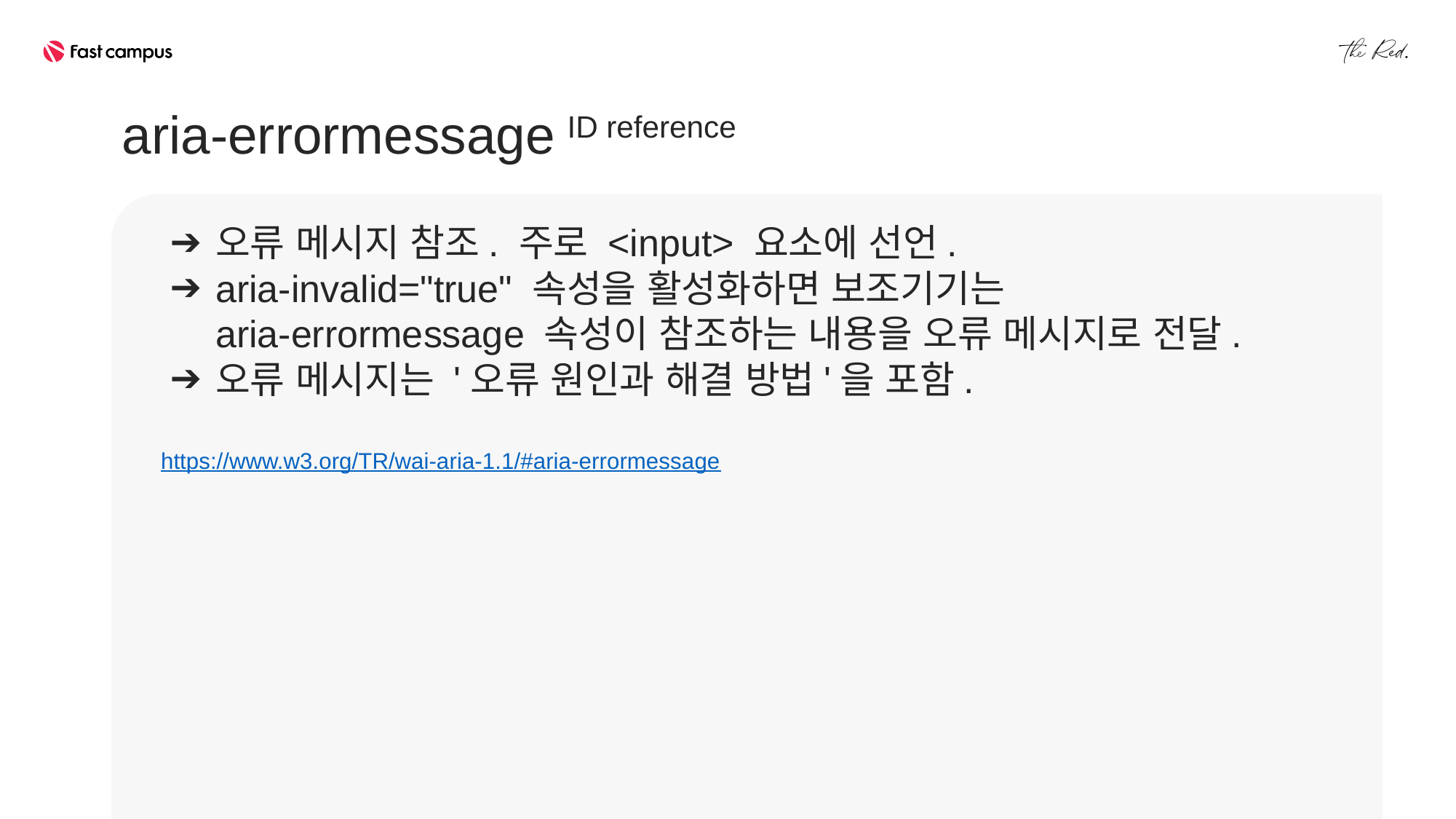

aria-errormessage ID reference
오류 메시지 참조. 주로 <input> 요소에 선언.
aria-invalid="true" 속성을 활성화하면 보조기기는
aria-errormessage 속성이 참조하는 내용을 오류 메시지로 전달.
오류 메시지는 '오류 원인과 해결 방법'을 포함.

https://www.w3.org/TR/wai-aria-1.1/#aria-errormessage